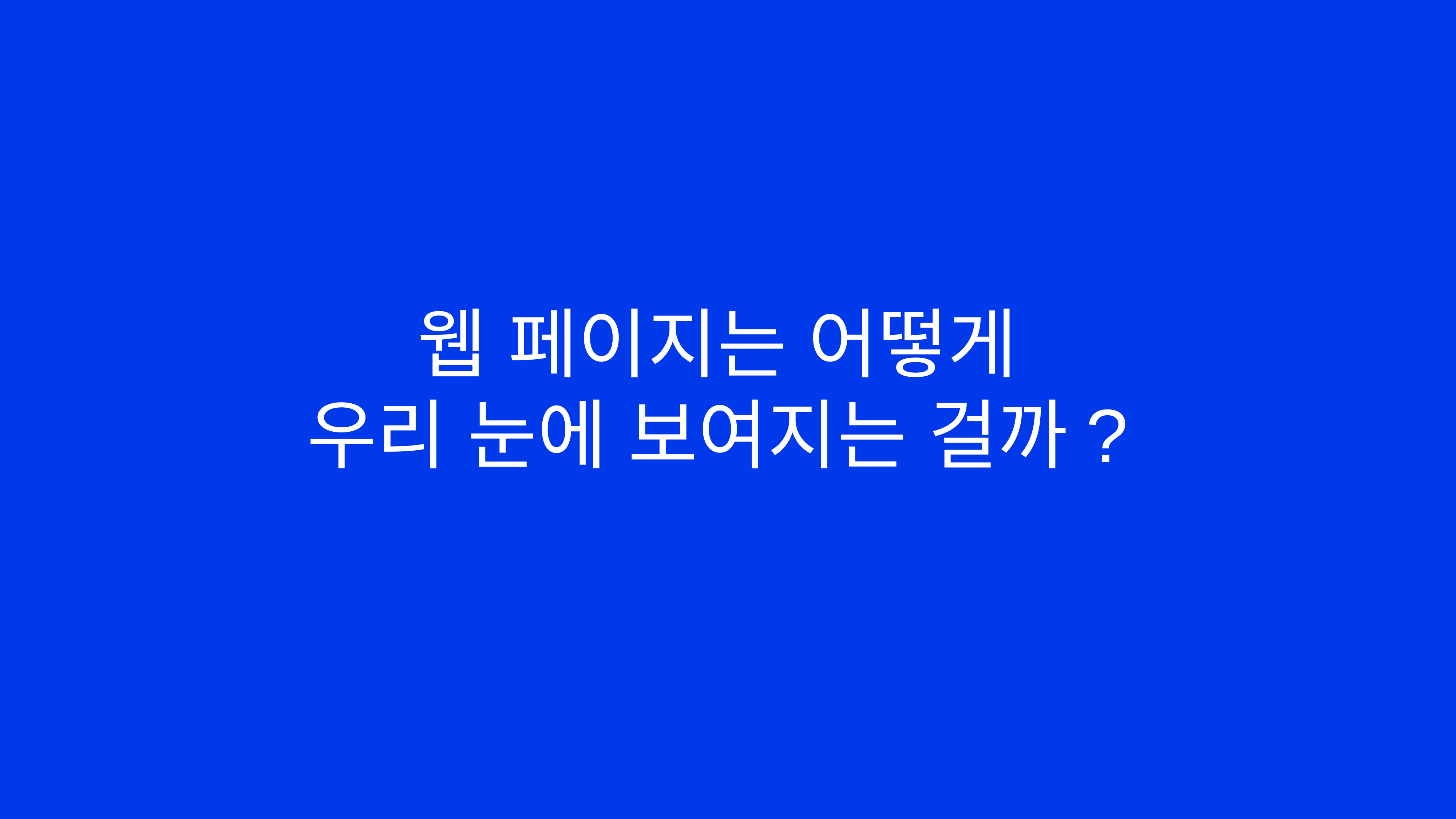

웹 페이지는 어떻게
우리 눈에 보여지는 걸까?